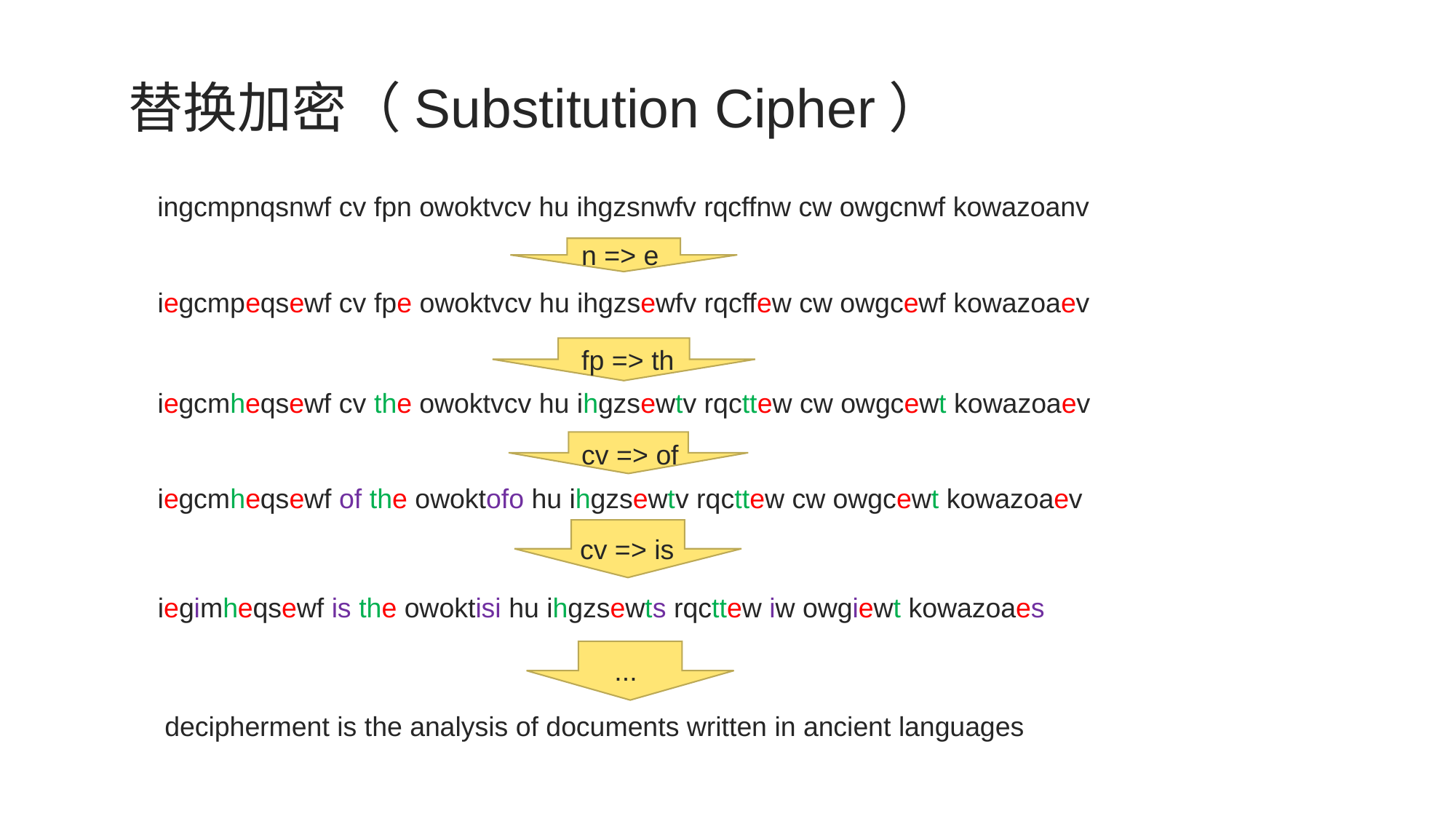

替换加密（Substitution Cipher）
ingcmpnqsnwf cv fpn owoktvcv hu ihgzsnwfv rqcffnw cw owgcnwf kowazoanv
n => e

iegcmpeqsewf cv fpe owoktvcv hu ihgzsewfv rqcffew cw owgcewf kowazoaev
fp => th

iegcmheqsewf cv the owoktvcv hu ihgzsewtv rqcttew cw owgcewt kowazoaev

cv => of
iegcmheqsewf of the owoktofo hu ihgzsewtv rqcttew cw owgcewt kowazoaev

cv => is
iegimheqsewf is the owoktisi hu ihgzsewts rqcttew iw owgiewt kowazoaes

...
decipherment is the analysis of documents written in ancient languages